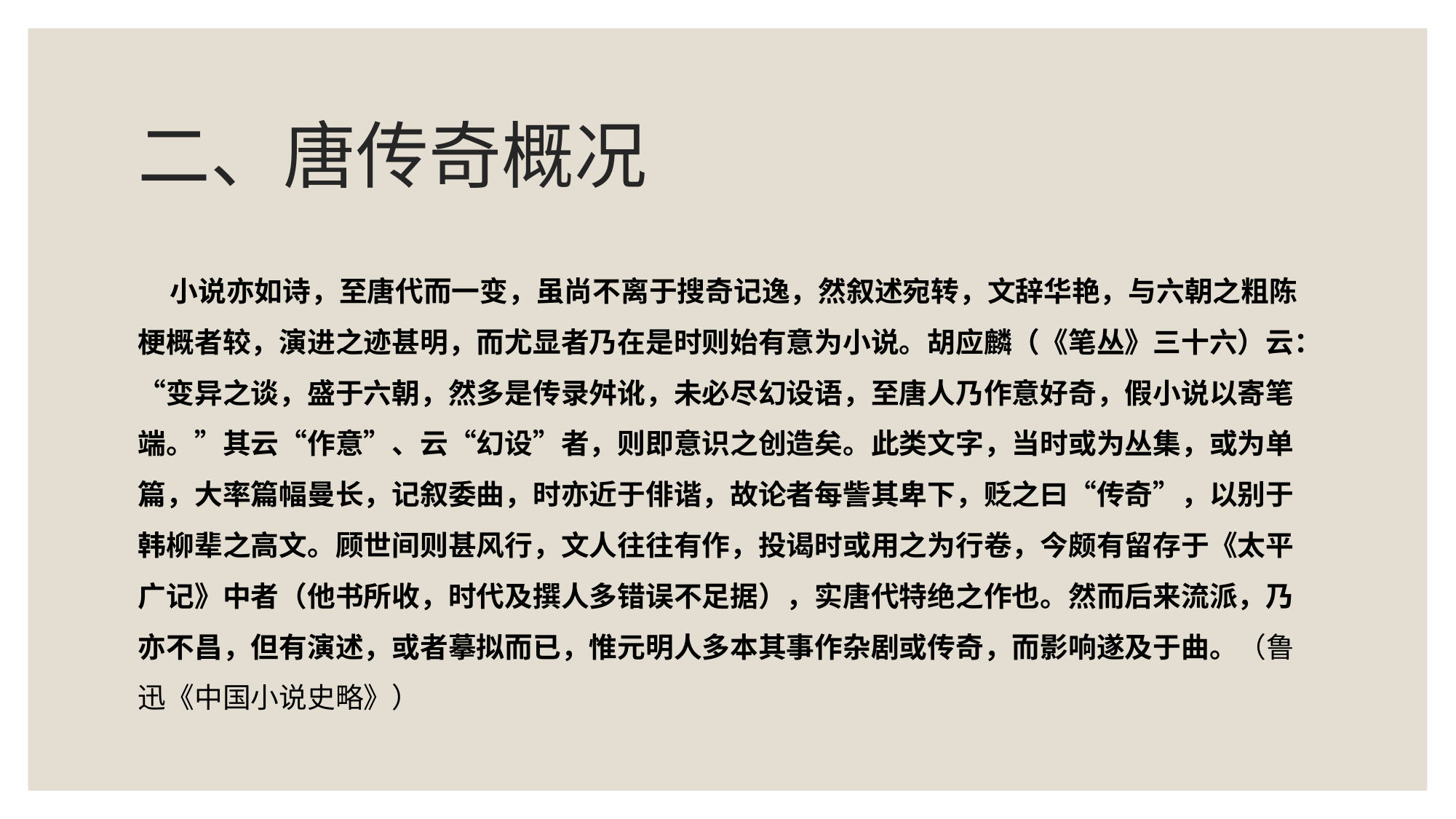

# 二、唐传奇概况
    小说亦如诗，至唐代而一变，虽尚不离于搜奇记逸，然叙述宛转，文辞华艳，与六朝之粗陈梗概者较，演进之迹甚明，而尤显者乃在是时则始有意为小说。胡应麟（《笔丛》三十六）云：“变异之谈，盛于六朝，然多是传录舛讹，未必尽幻设语，至唐人乃作意好奇，假小说以寄笔端。”其云“作意”、云“幻设”者，则即意识之创造矣。此类文字，当时或为丛集，或为单篇，大率篇幅曼长，记叙委曲，时亦近于俳谐，故论者每訾其卑下，贬之曰“传奇”，以别于韩柳辈之高文。顾世间则甚风行，文人往往有作，投谒时或用之为行卷，今颇有留存于《太平广记》中者（他书所收，时代及撰人多错误不足据），实唐代特绝之作也。然而后来流派，乃亦不昌，但有演述，或者摹拟而已，惟元明人多本其事作杂剧或传奇，而影响遂及于曲。（鲁迅《中国小说史略》）